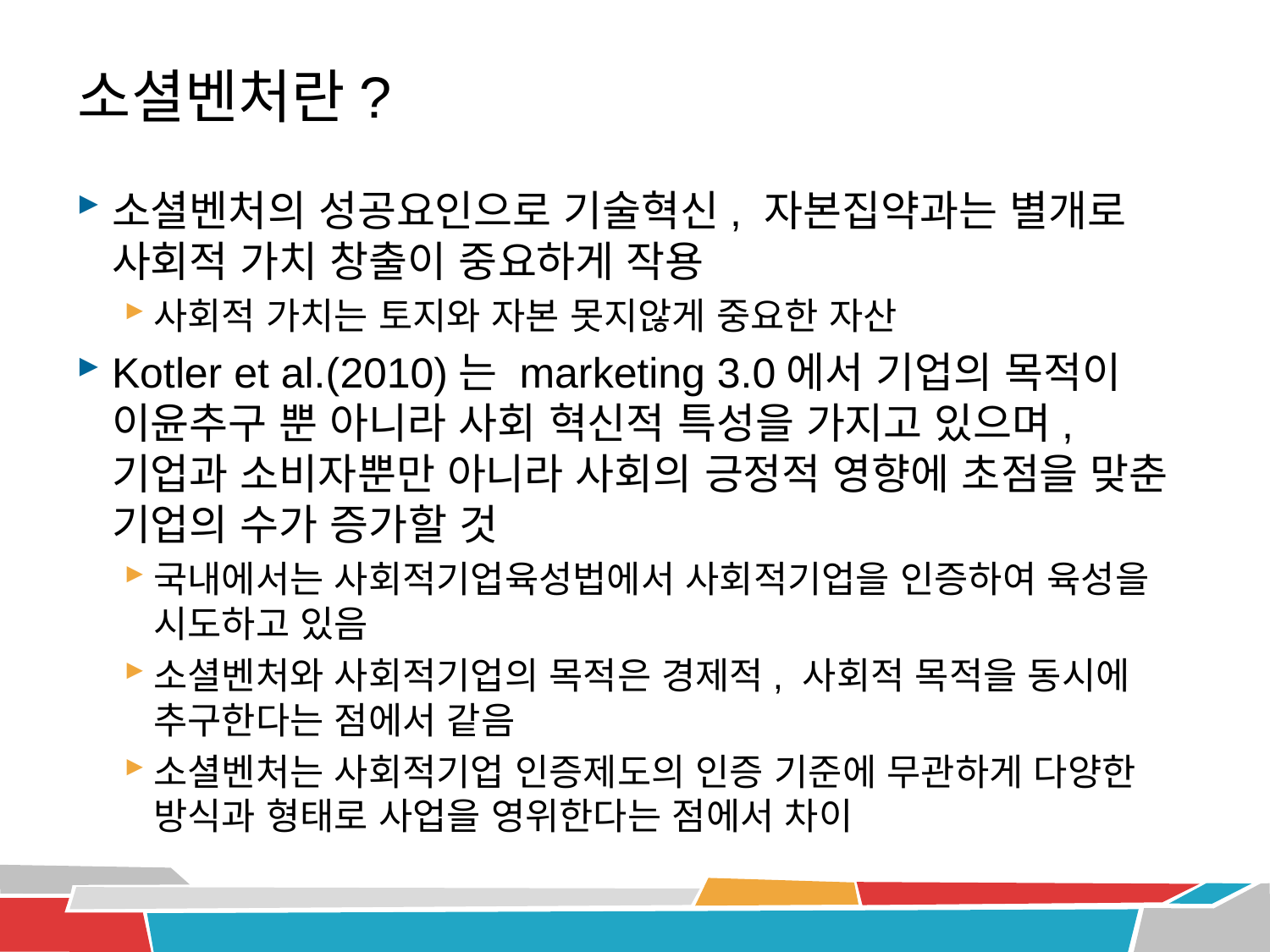

# 소셜벤처란?
소셜벤처의 성공요인으로 기술혁신, 자본집약과는 별개로 사회적 가치 창출이 중요하게 작용
사회적 가치는 토지와 자본 못지않게 중요한 자산
Kotler et al.(2010)는 marketing 3.0에서 기업의 목적이 이윤추구 뿐 아니라 사회 혁신적 특성을 가지고 있으며, 기업과 소비자뿐만 아니라 사회의 긍정적 영향에 초점을 맞춘 기업의 수가 증가할 것
국내에서는 사회적기업육성법에서 사회적기업을 인증하여 육성을 시도하고 있음
소셜벤처와 사회적기업의 목적은 경제적, 사회적 목적을 동시에 추구한다는 점에서 같음
소셜벤처는 사회적기업 인증제도의 인증 기준에 무관하게 다양한 방식과 형태로 사업을 영위한다는 점에서 차이